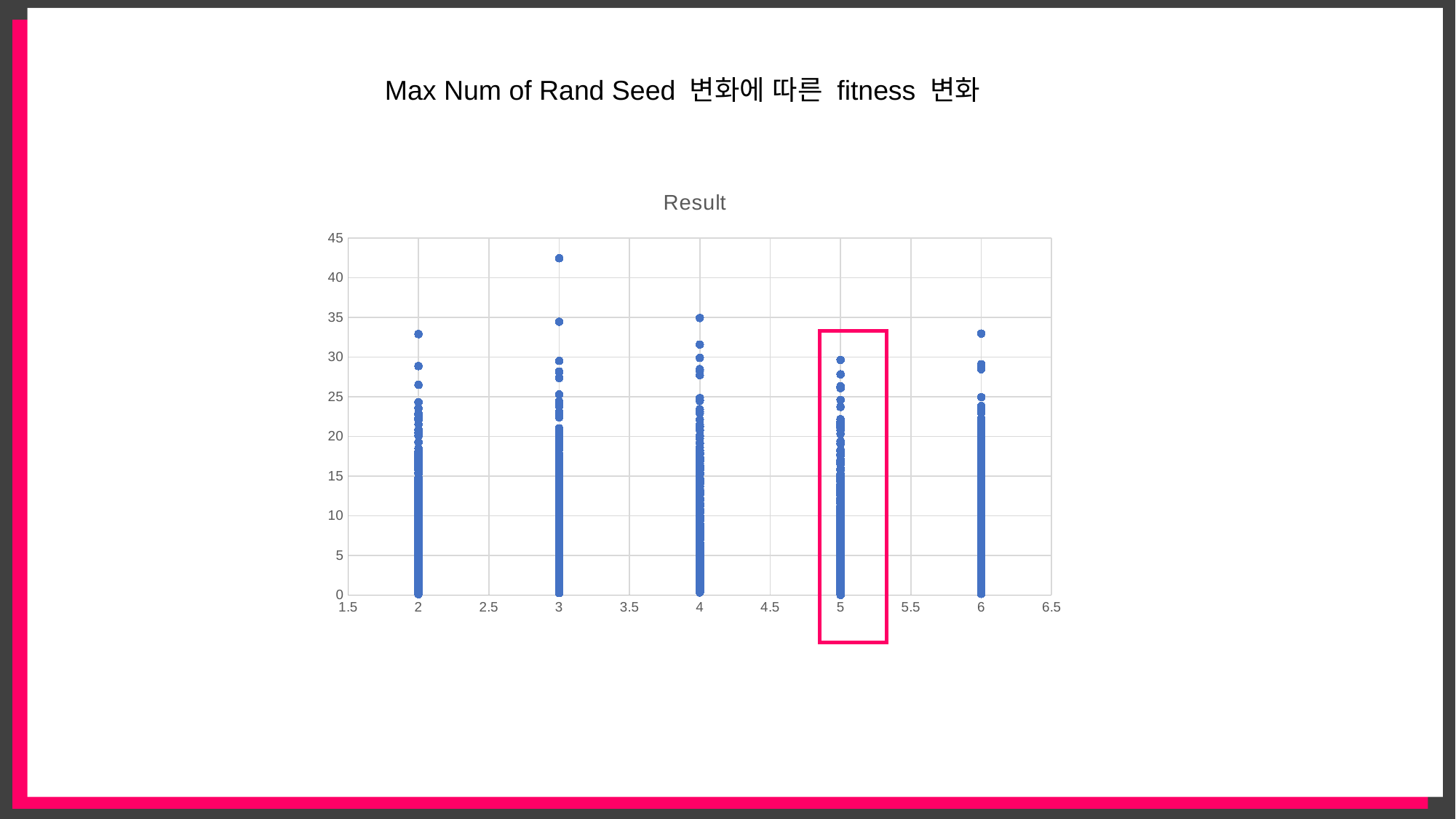

Max Num of Rand Seed 변화에 따른 fitness 변화

### Chart:

| Category | Result |
|---|---|